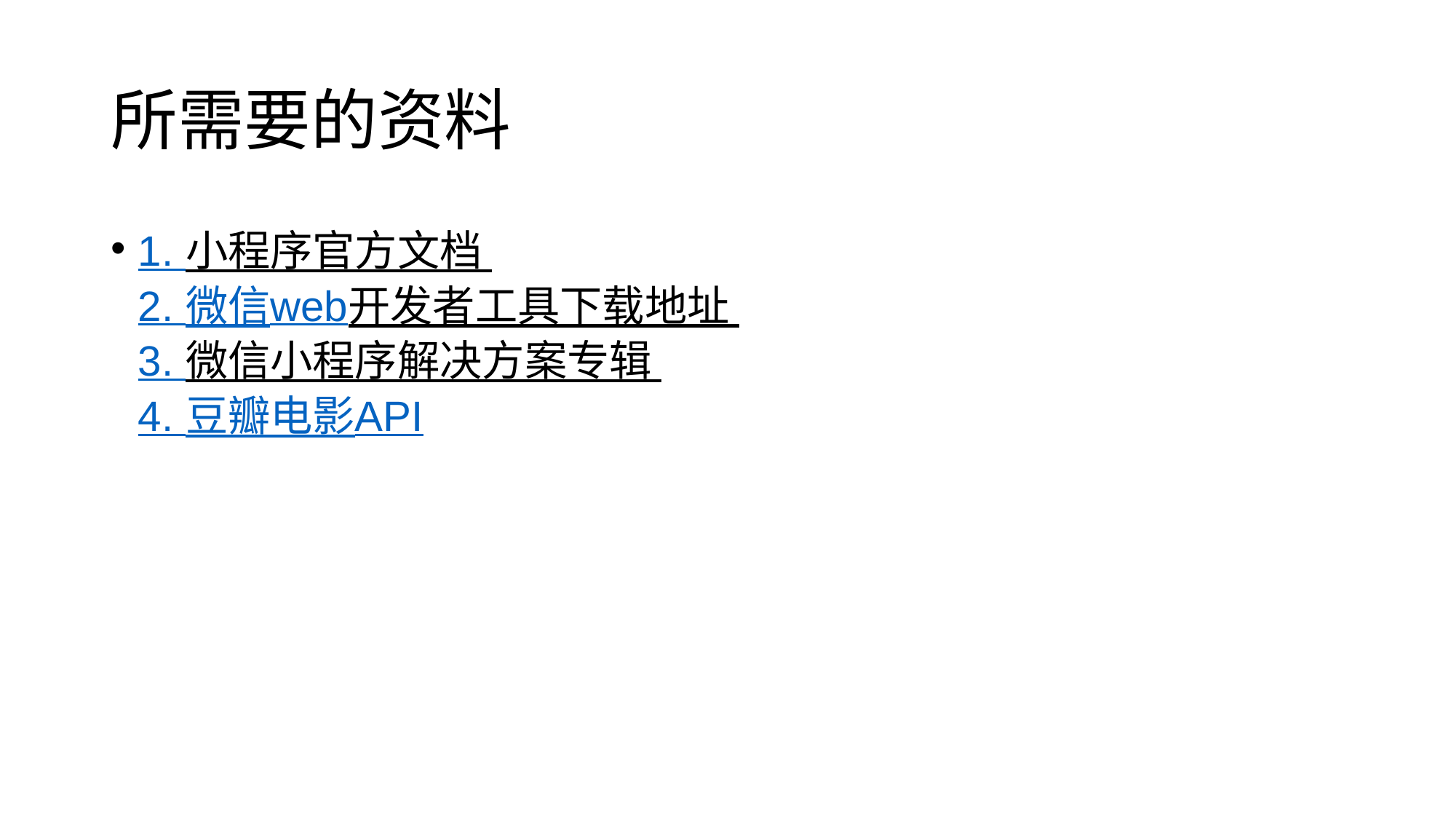

# 所需要的资料
1. 小程序官方文档 
2. 微信web开发者工具下载地址 
3. 微信小程序解决方案专辑 
4. 豆瓣电影API